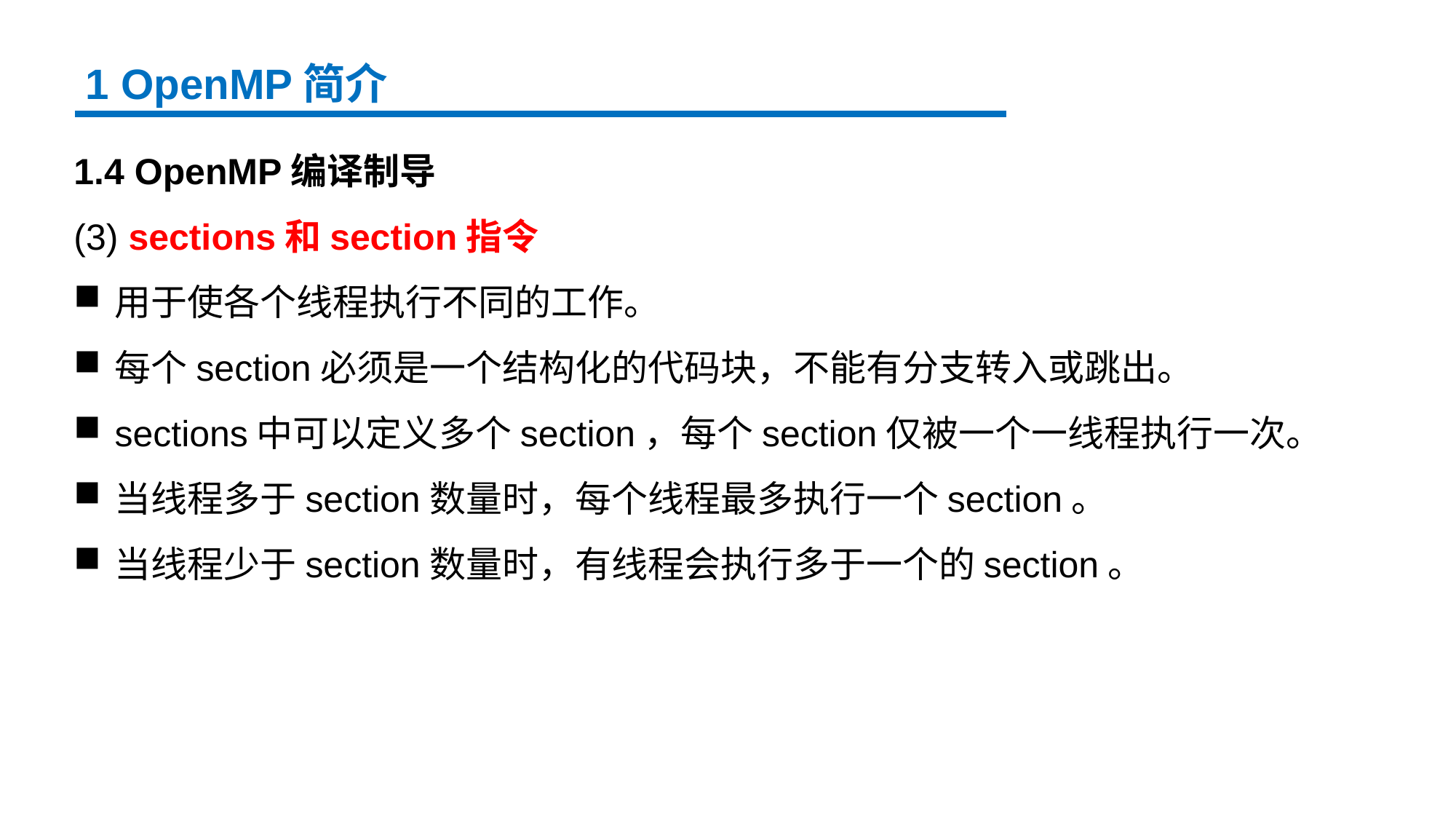

1 OpenMP简介
1.4 OpenMP编译制导
(3) sections和section指令
用于使各个线程执行不同的工作。
每个section必须是一个结构化的代码块，不能有分支转入或跳出。
sections中可以定义多个section，每个section仅被一个一线程执行一次。
当线程多于section数量时，每个线程最多执行一个section。
当线程少于section数量时，有线程会执行多于一个的section。